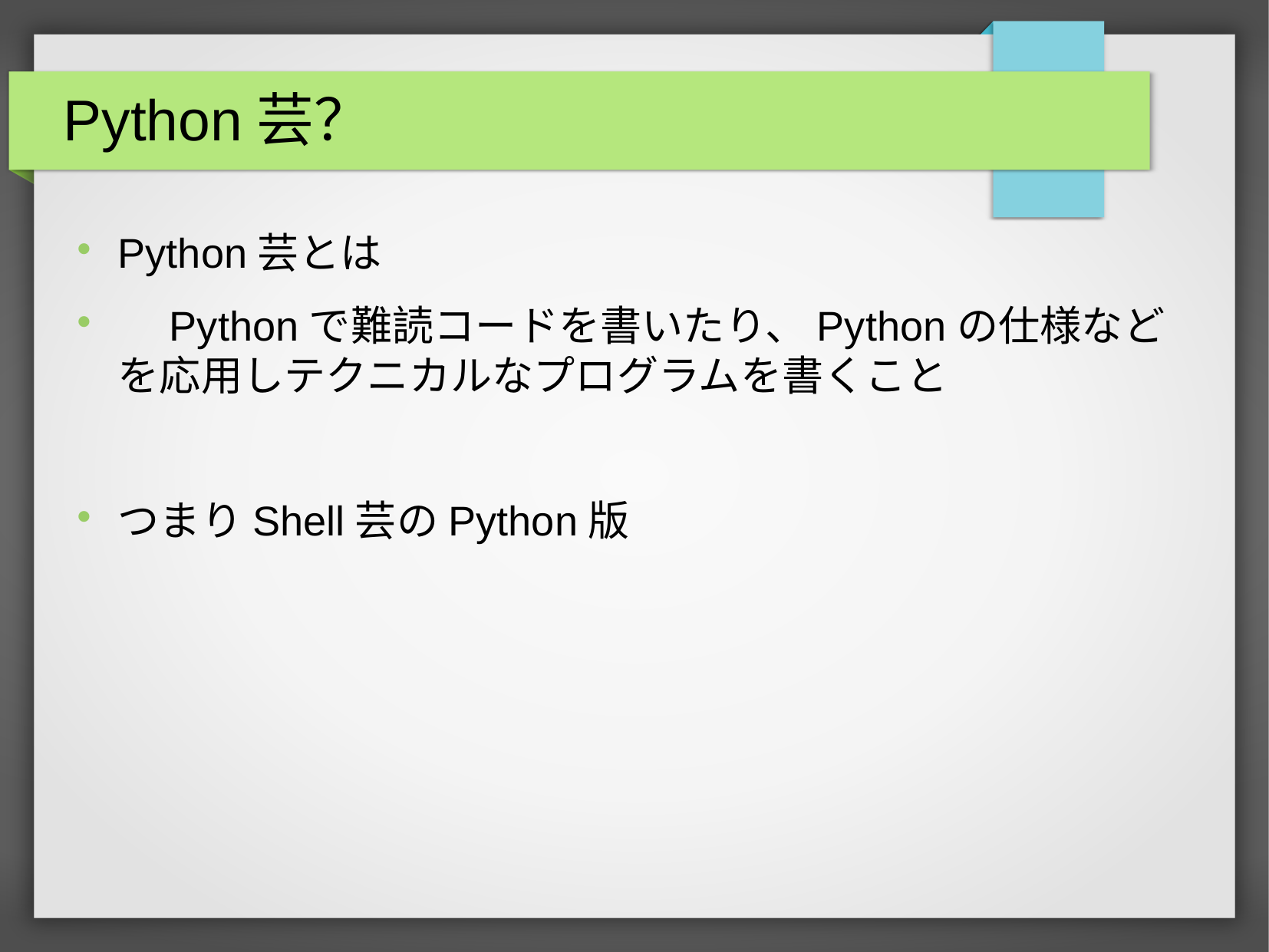

Python芸？
Python芸とは
　Pythonで難読コードを書いたり、Pythonの仕様などを応用しテクニカルなプログラムを書くこと

つまりShell芸のPython版